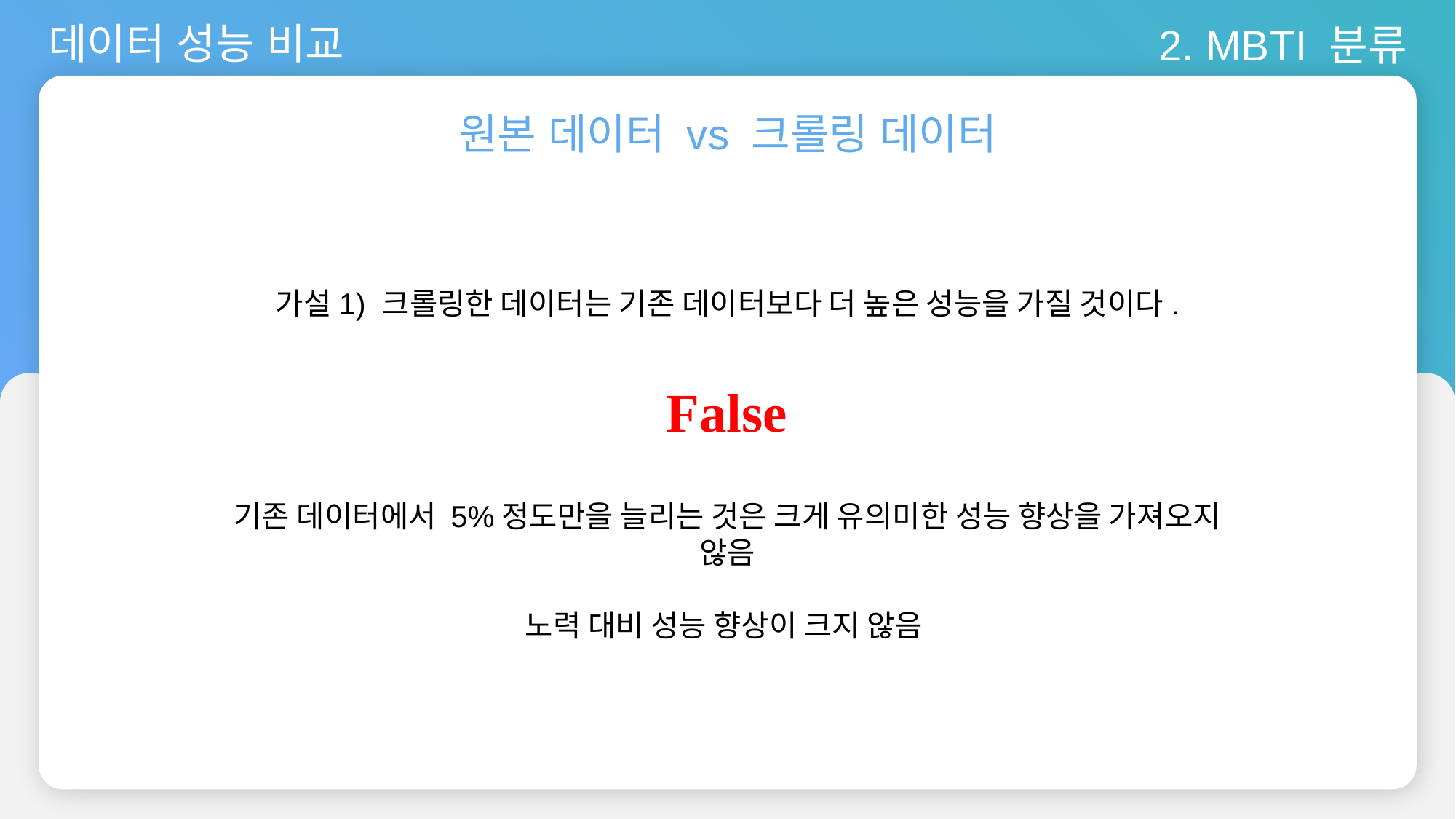

데이터 성능 비교
2. MBTI 분류

원본 데이터 vs 크롤링 데이터
가설1) 크롤링한 데이터는 기존 데이터보다 더 높은 성능을 가질 것이다.
False
기존 데이터에서 5%정도만을 늘리는 것은 크게 유의미한 성능 향상을 가져오지 않음

노력 대비 성능 향상이 크지 않음